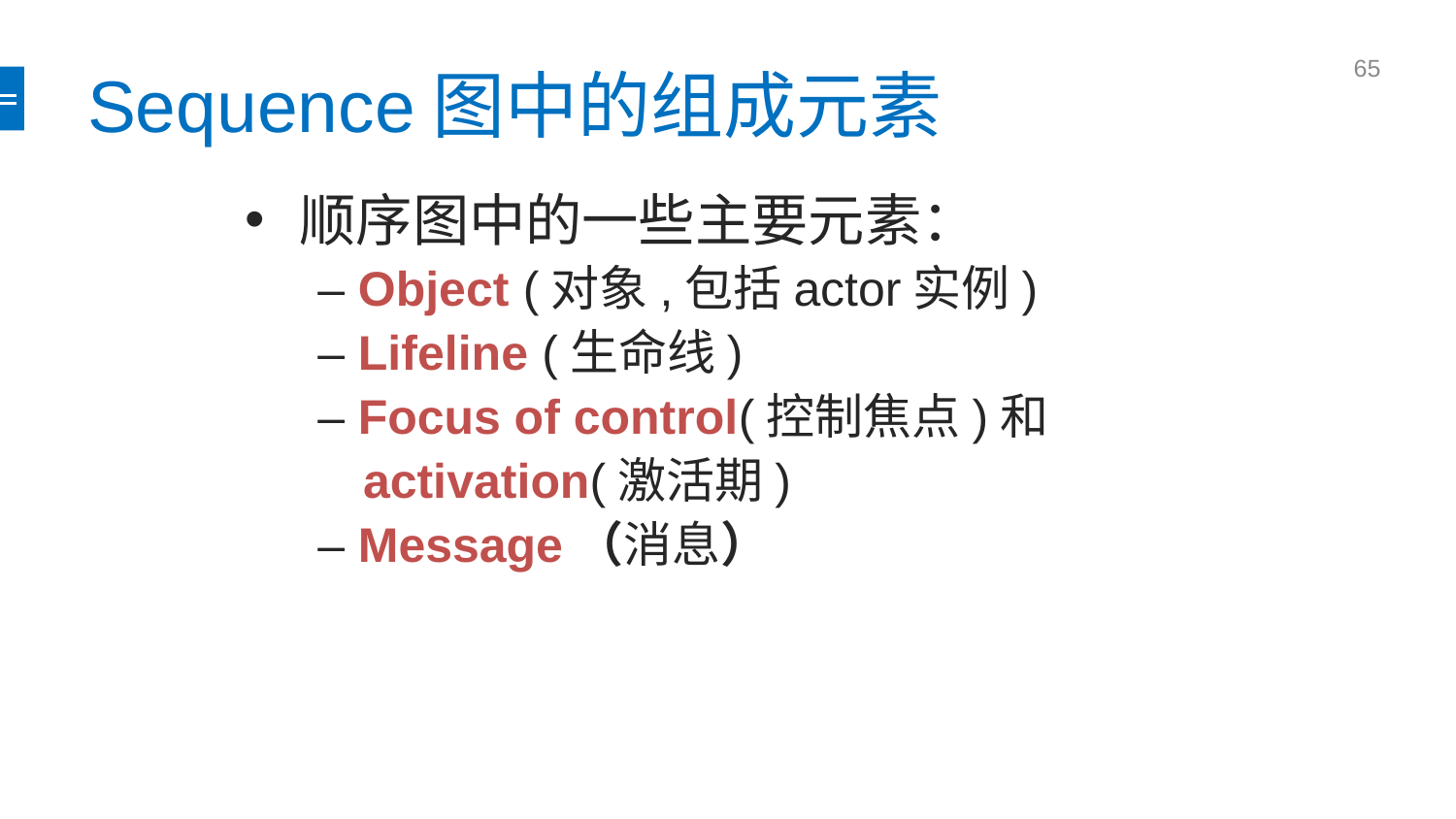

# Sequence图中的组成元素
顺序图中的一些主要元素：
– Object (对象,包括actor实例)
– Lifeline (生命线)
– Focus of control(控制焦点)和activation(激活期)
– Message（消息）

65